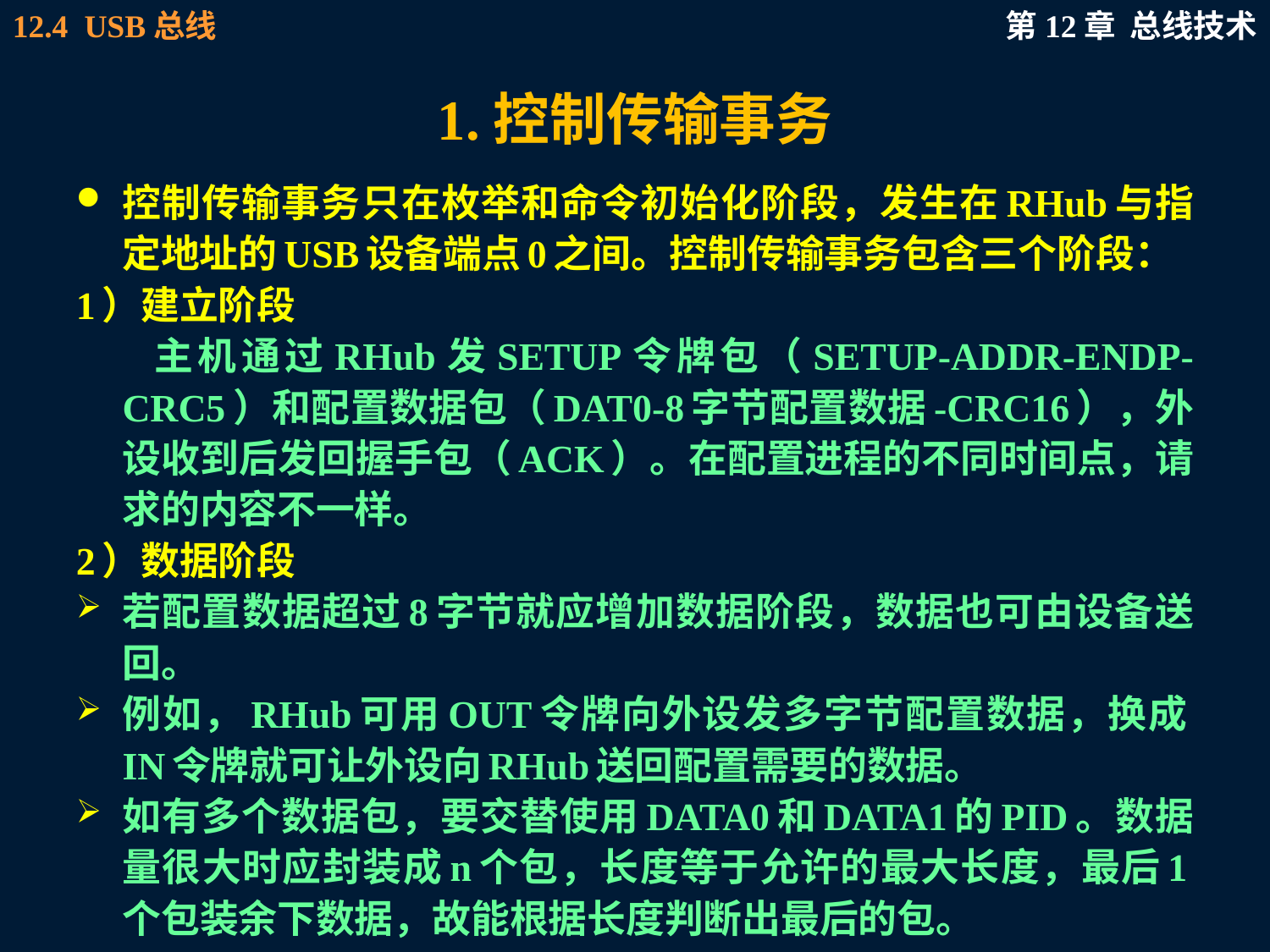

# 1.控制传输事务
控制传输事务只在枚举和命令初始化阶段，发生在RHub与指定地址的USB设备端点0之间。控制传输事务包含三个阶段：
1）建立阶段
     主机通过RHub发SETUP令牌包（SETUP-ADDR-ENDP-CRC5）和配置数据包（DAT0-8字节配置数据-CRC16），外设收到后发回握手包（ACK）。在配置进程的不同时间点，请求的内容不一样。
2）数据阶段
若配置数据超过8字节就应增加数据阶段，数据也可由设备送回。
例如，RHub可用OUT令牌向外设发多字节配置数据，换成IN令牌就可让外设向RHub送回配置需要的数据。
如有多个数据包，要交替使用DATA0和DATA1的PID。数据量很大时应封装成n个包，长度等于允许的最大长度，最后1个包装余下数据，故能根据长度判断出最后的包。